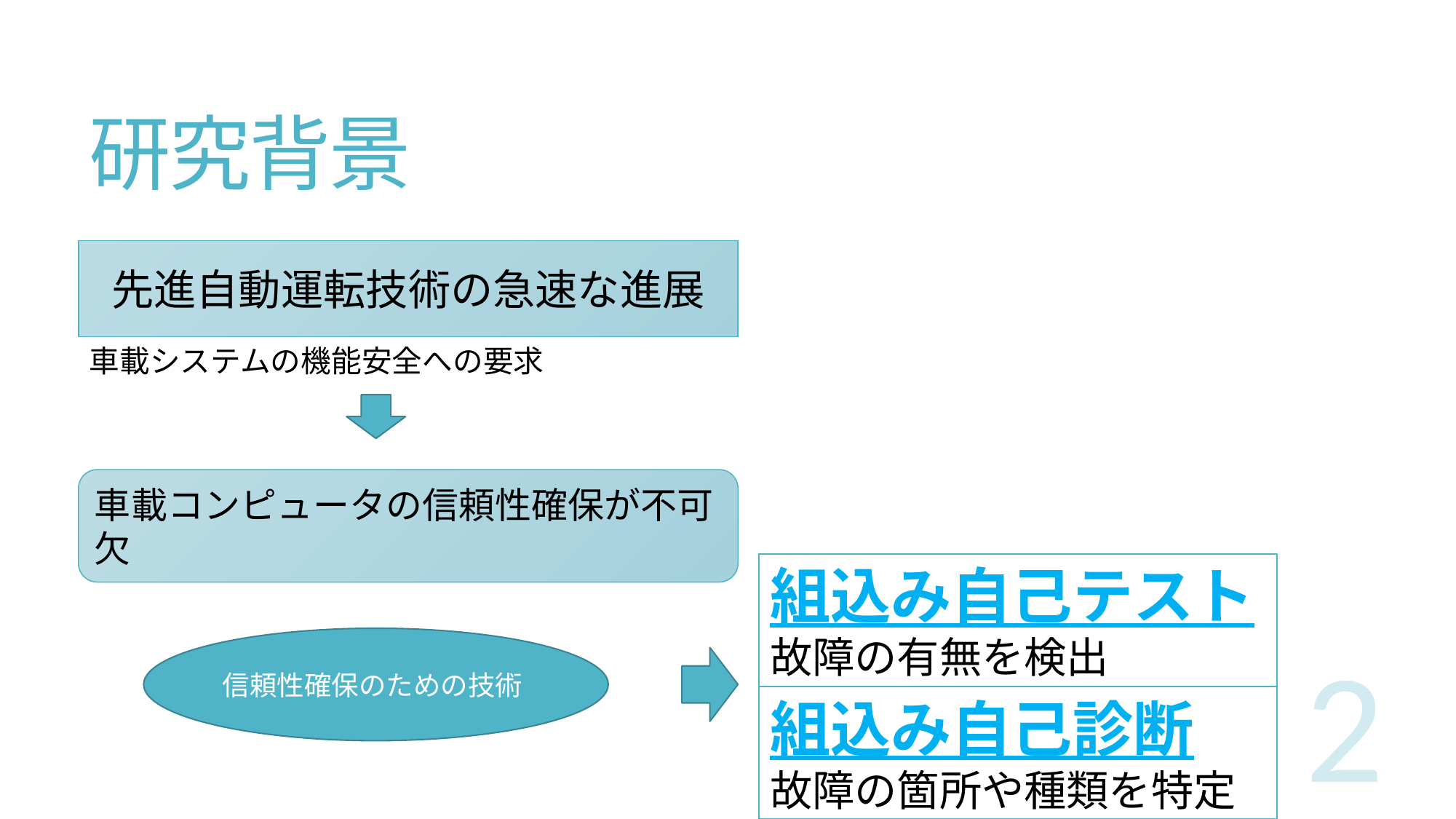

# 研究背景
先進自動運転技術の急速な進展
車載システムの機能安全への要求

車載コンピュータの信頼性確保が不可欠
組込み自己テスト
故障の有無を検出
信頼性確保のための技術

組込み自己診断
故障の箇所や種類を特定
2